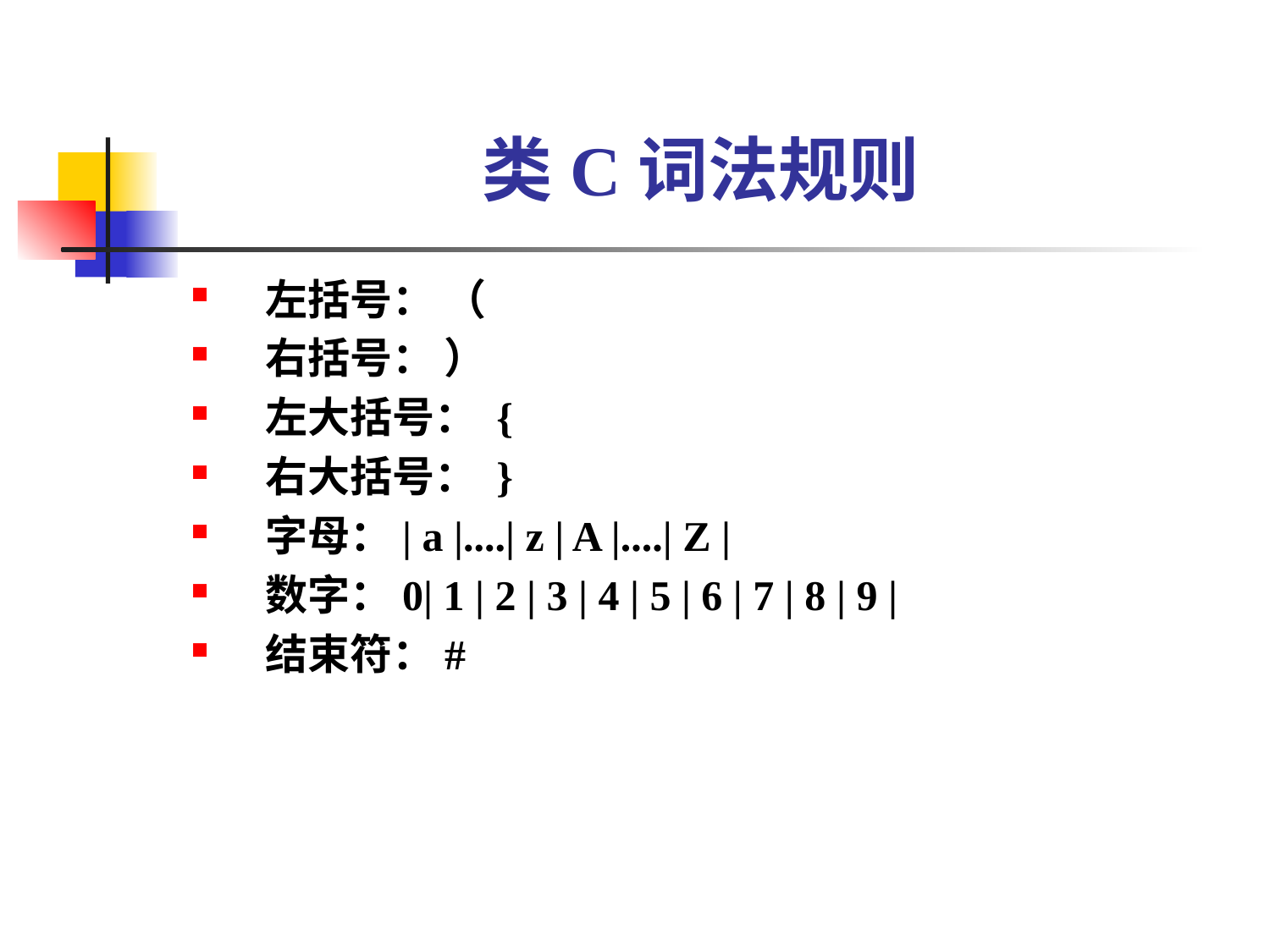

# 类C词法规则
左括号： （
右括号： ）
左大括号： {
右大括号： }
字母：| a |....| z | A |....| Z |
数字：0| 1 | 2 | 3 | 4 | 5 | 6 | 7 | 8 | 9 |
结束符：#